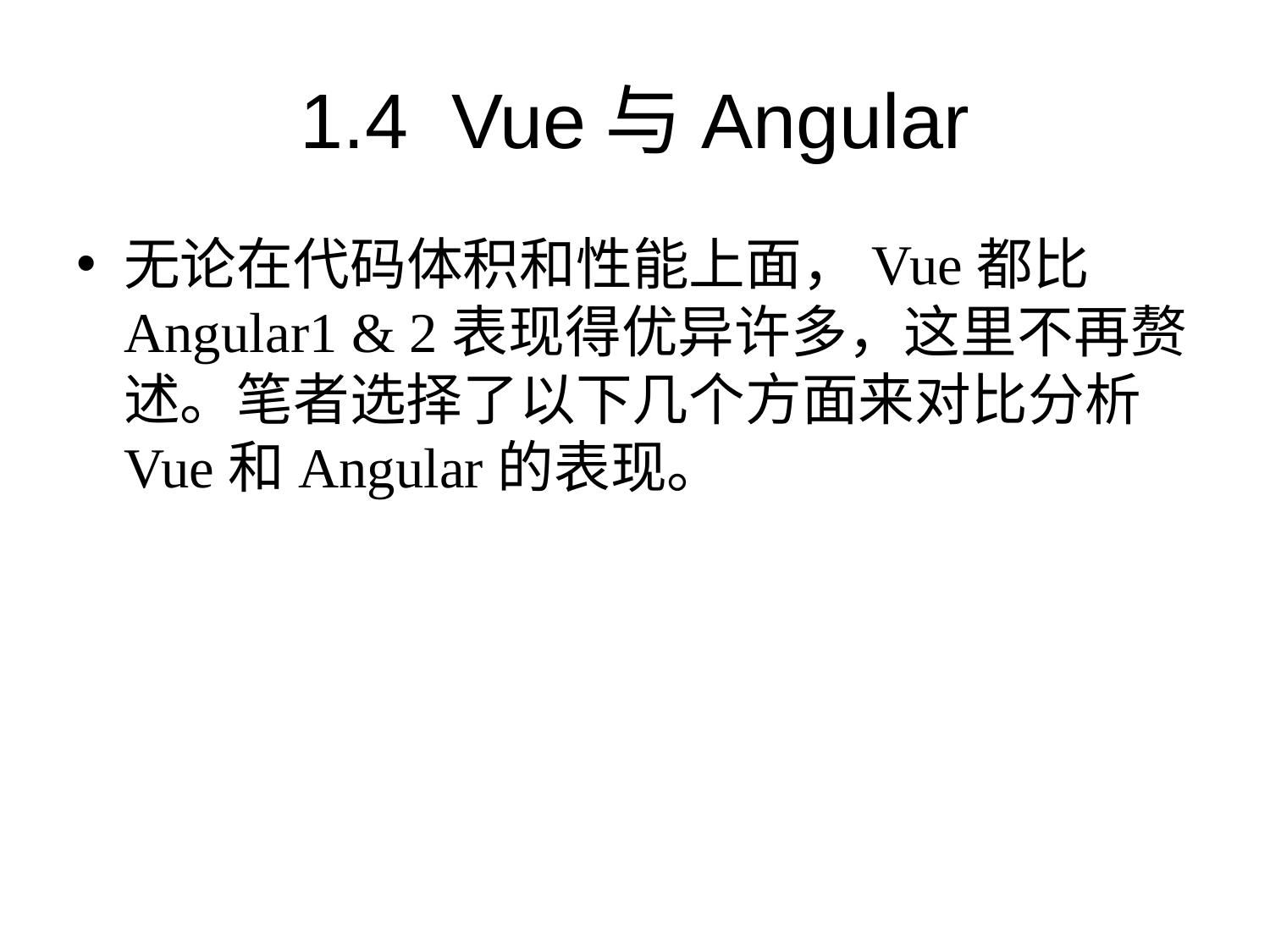

# 1.4  Vue与Angular
无论在代码体积和性能上面，Vue都比Angular1 & 2表现得优异许多，这里不再赘述。笔者选择了以下几个方面来对比分析Vue和Angular的表现。